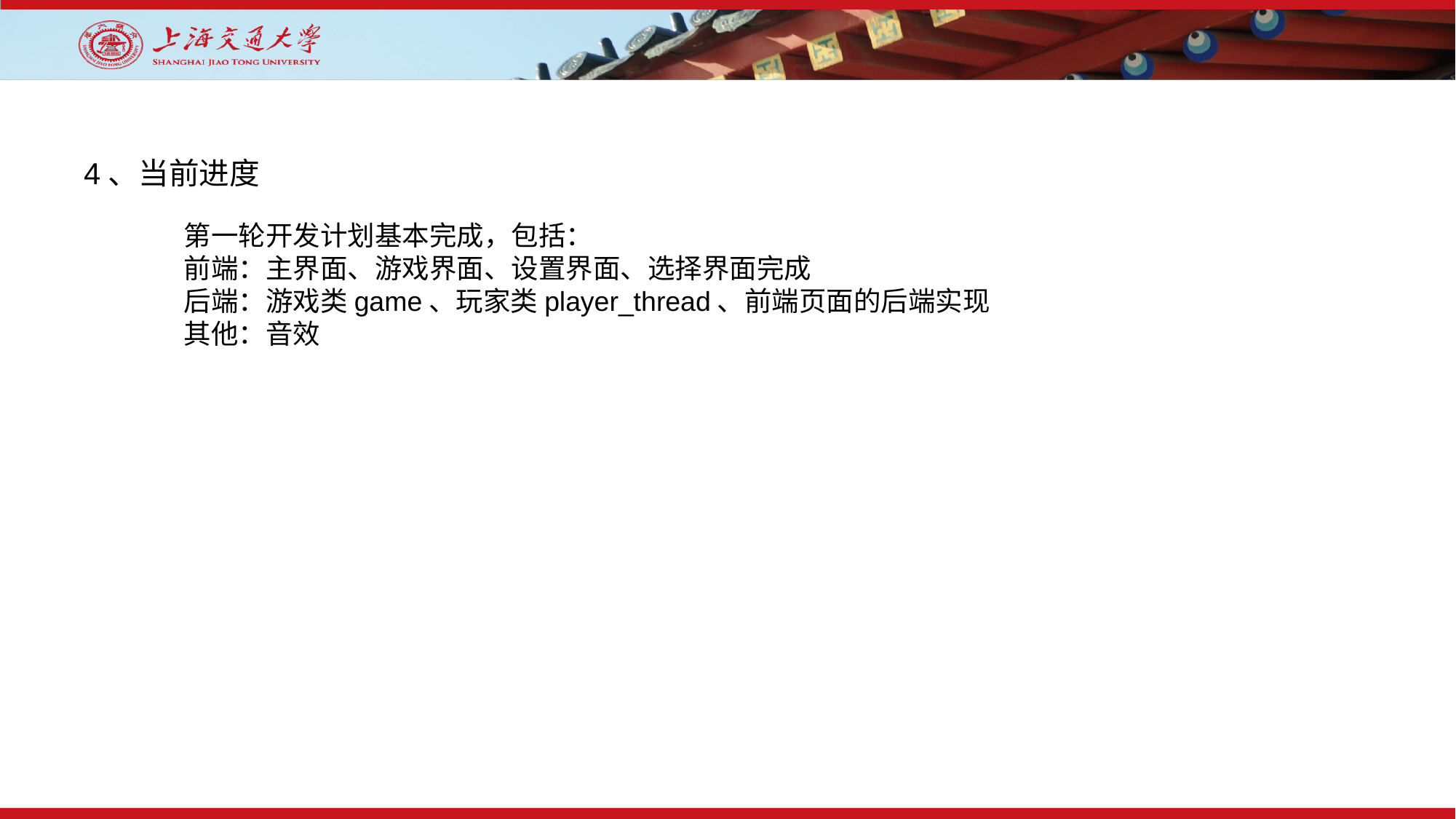

4、当前进度
第一轮开发计划基本完成，包括：
前端：主界面、游戏界面、设置界面、选择界面完成
后端：游戏类game、玩家类player_thread、前端页面的后端实现
其他：音效